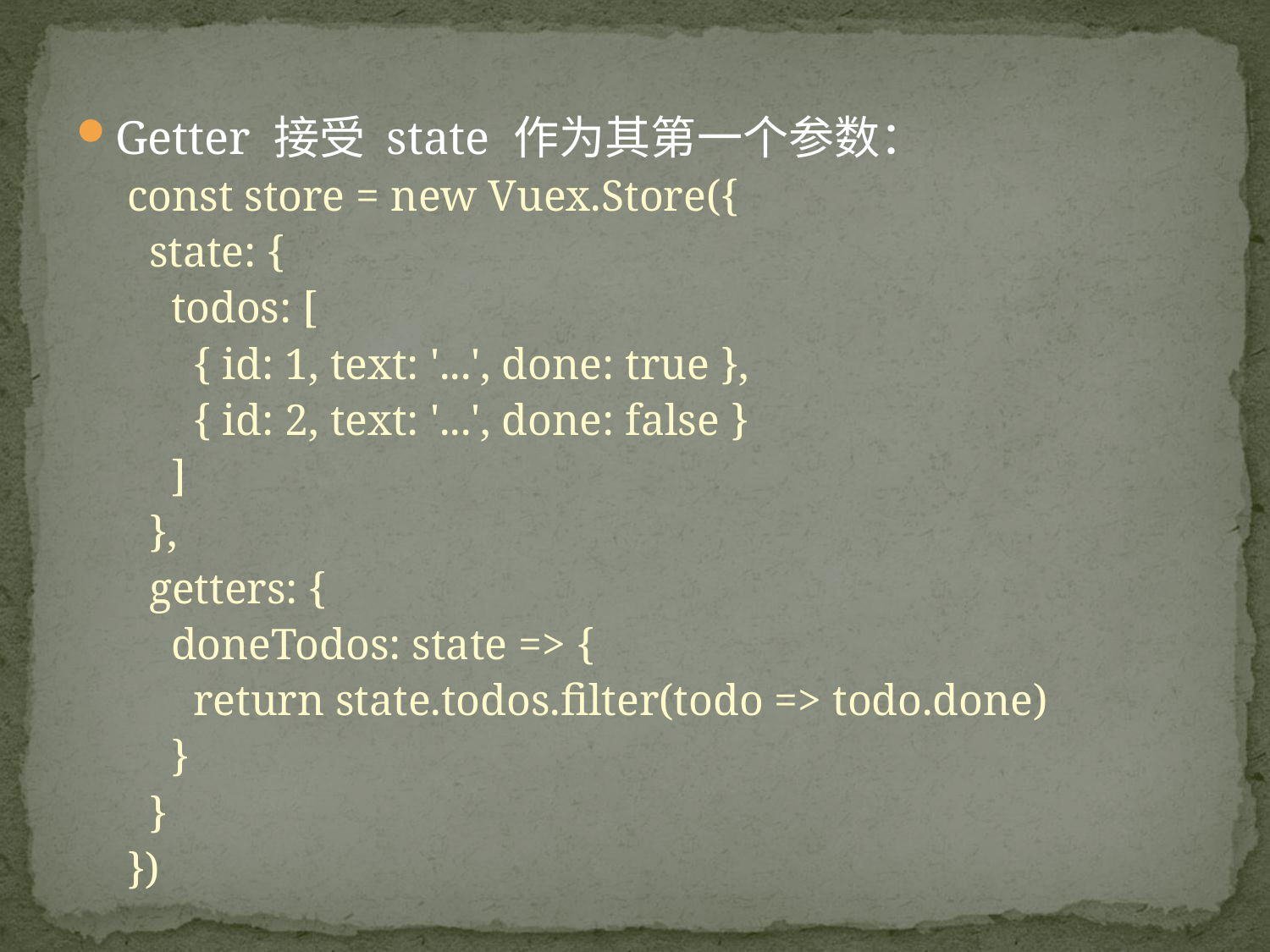

Getter 接受 state 作为其第一个参数：
const store = new Vuex.Store({
  state: {
    todos: [
      { id: 1, text: '...', done: true },
      { id: 2, text: '...', done: false }
    ]
  },
  getters: {
    doneTodos: state => {
      return state.todos.filter(todo => todo.done)
    }
  }
})